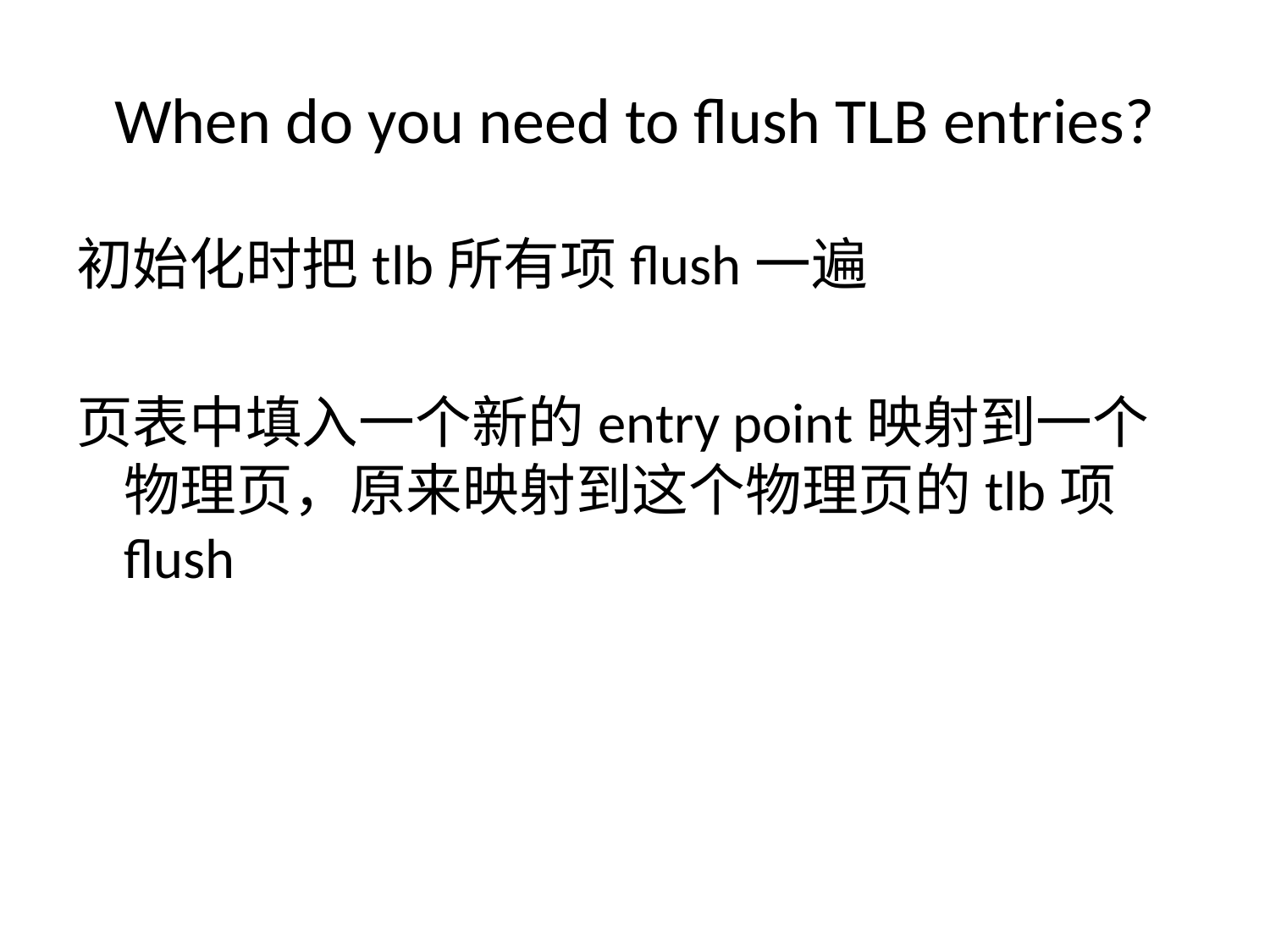

# When do you need to flush TLB entries?
初始化时把tlb所有项flush一遍

页表中填入一个新的entry point映射到一个物理页，原来映射到这个物理页的tlb项flush